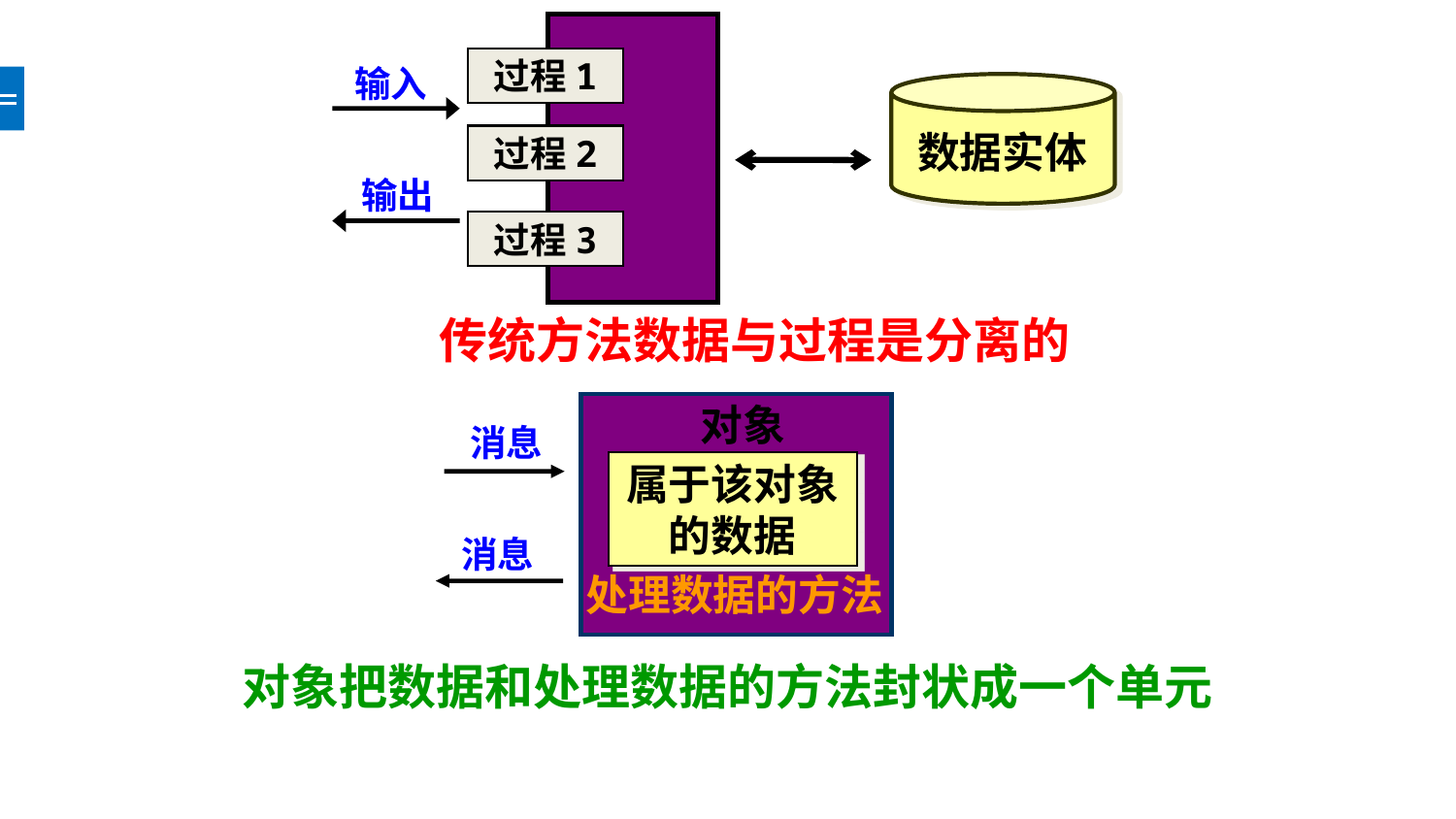

输入
过程1

过程2
输出
过程3

数据实体

传统方法数据与过程是分离的
对象

属于该对象
的数据
处理数据的方法
消息

消息

对象把数据和处理数据的方法封状成一个单元